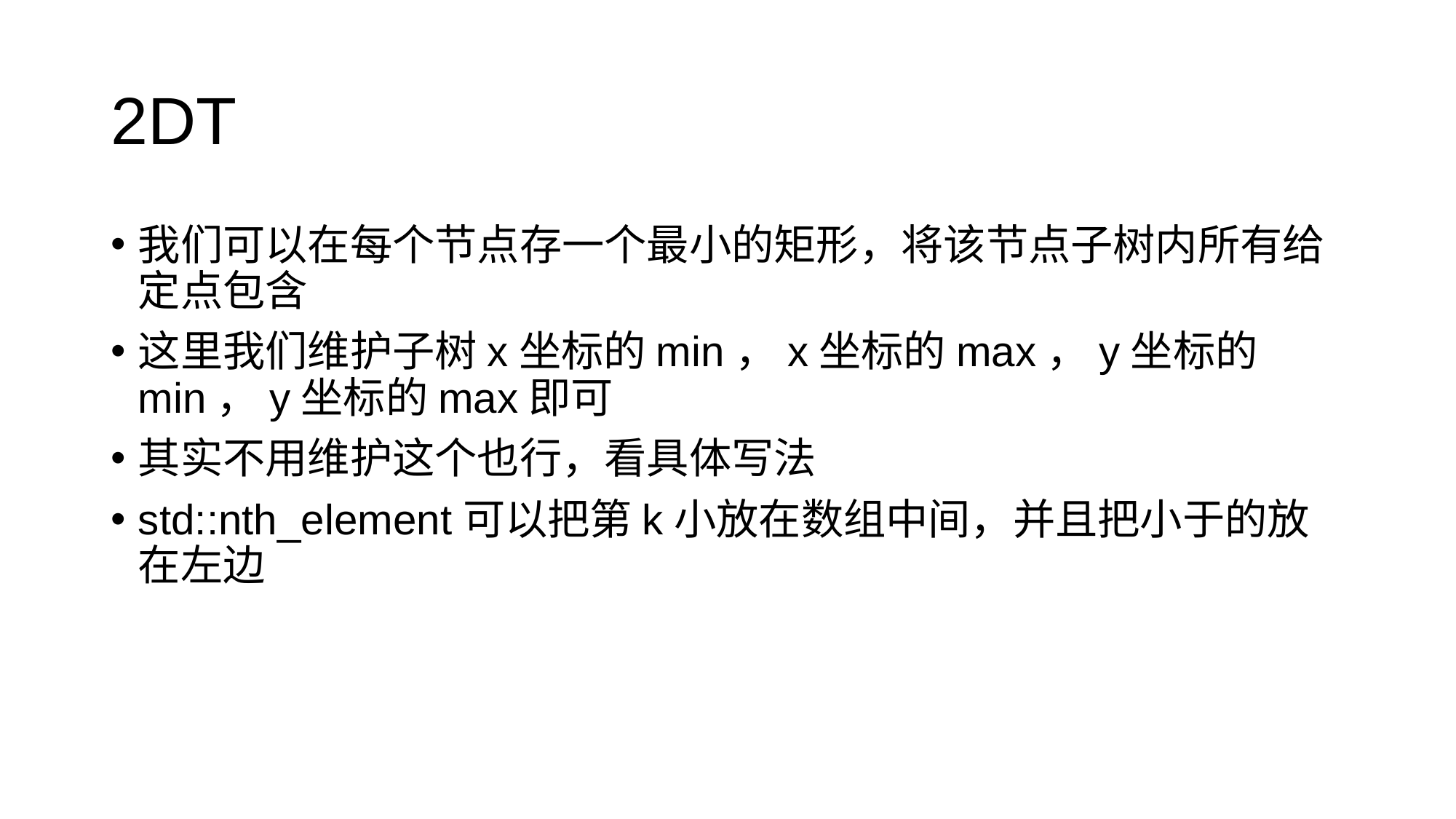

# 2DT
我们可以在每个节点存一个最小的矩形，将该节点子树内所有给定点包含
这里我们维护子树x坐标的min，x坐标的max，y坐标的min，y坐标的max即可
其实不用维护这个也行，看具体写法
std::nth_element可以把第k小放在数组中间，并且把小于的放在左边